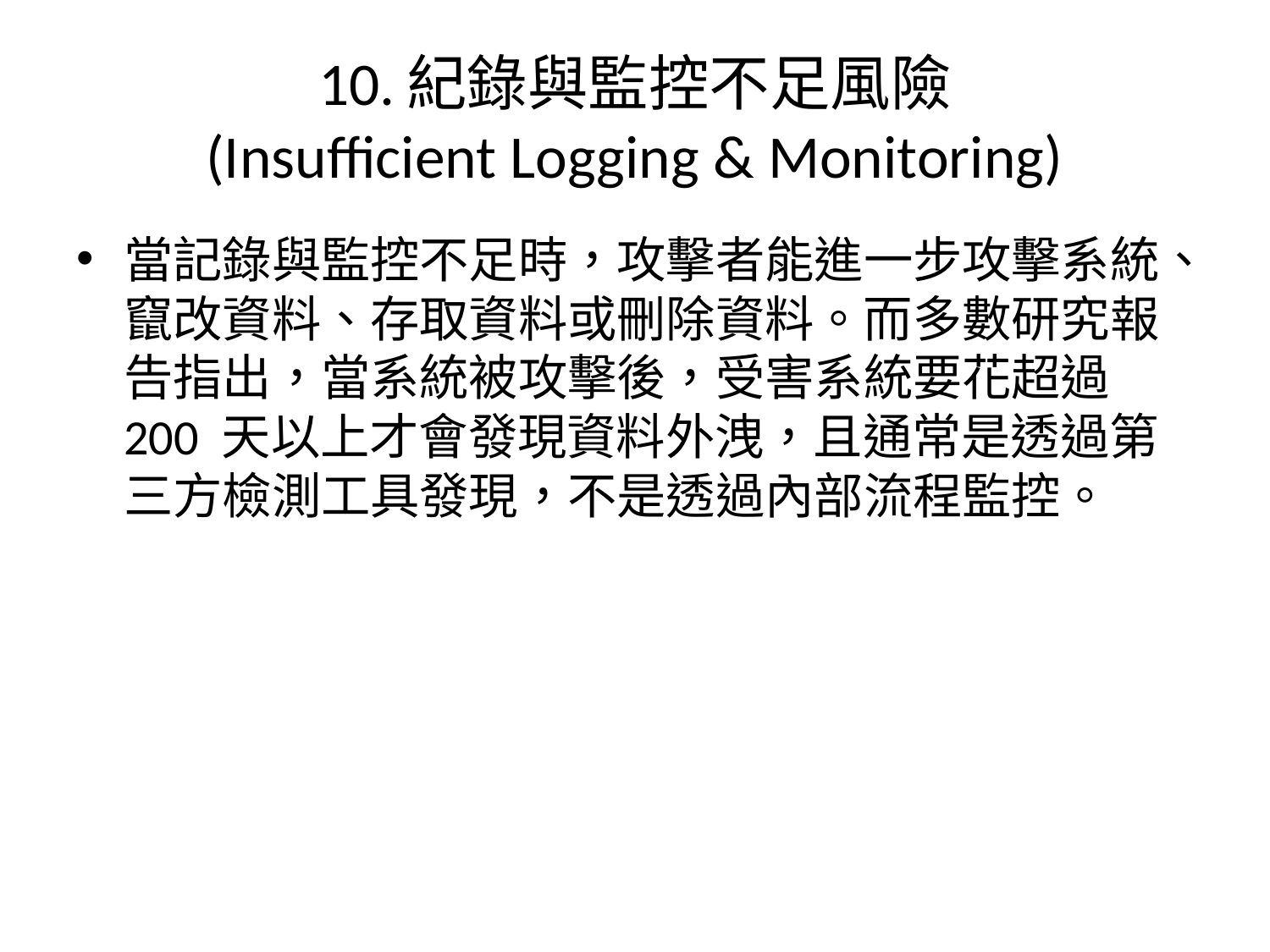

# 10.紀錄與監控不足風險 (Insufficient Logging & Monitoring)
當記錄與監控不足時，攻擊者能進一步攻擊系統、竄改資料、存取資料或刪除資料。而多數研究報告指出，當系統被攻擊後，受害系統要花超過 200 天以上才會發現資料外洩，且通常是透過第三方檢測工具發現，不是透過內部流程監控。